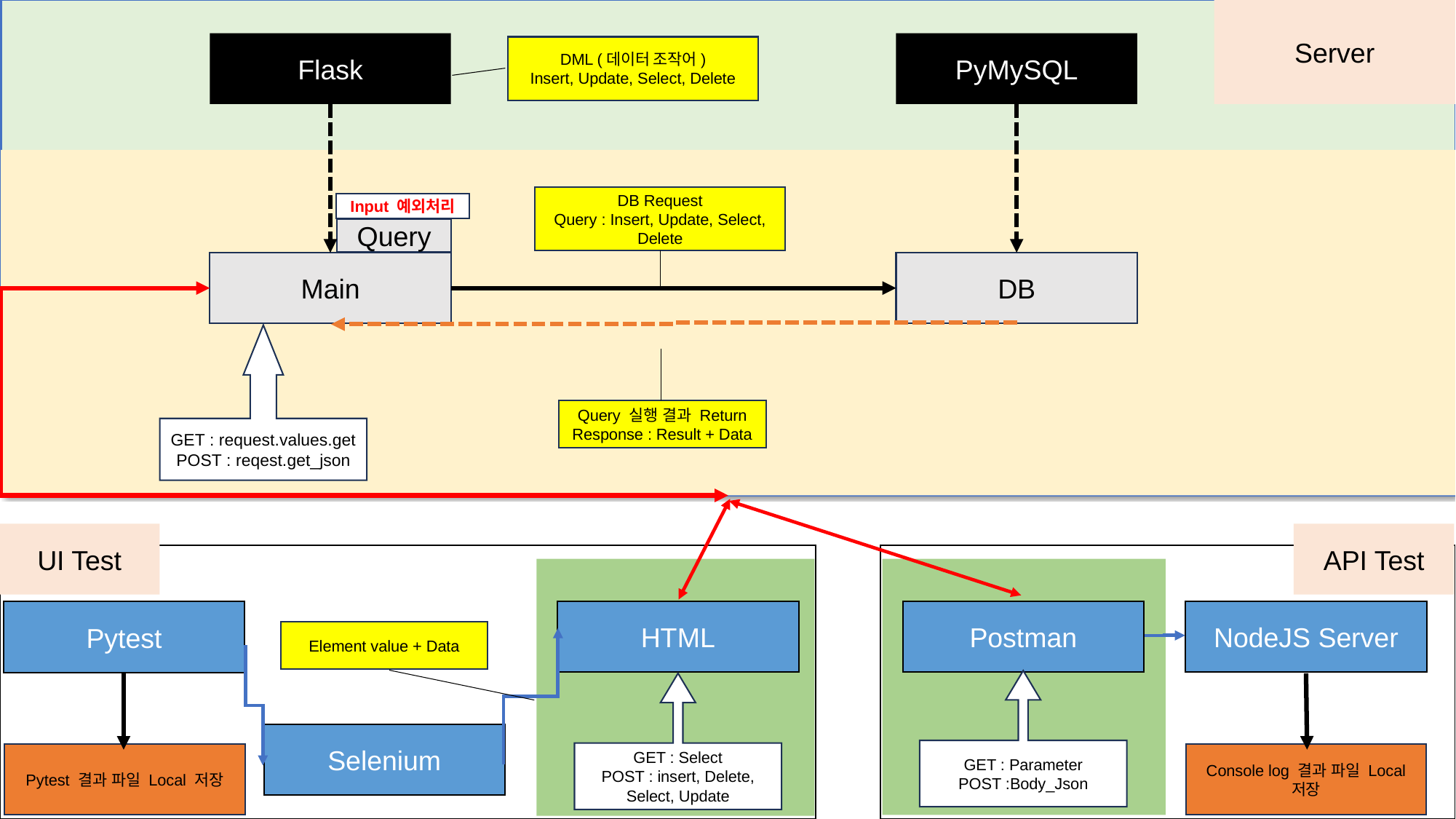

Server
Flask
PyMySQL
DML (데이터 조작어)
Insert, Update, Select, Delete

DB Request
Query : Insert, Update, Select, Delete
Input 예외처리
Query
Main
DB
GET : request.values.get
POST : reqest.get_json
Query 실행 결과 Return
Response : Result + Data
UI Test
API Test

Pytest
HTML
Postman
NodeJS Server
Element value + Data
GET : Parameter
POST :Body_Json
GET : Select
POST : insert, Delete, Select, Update
Selenium
Pytest 결과 파일 Local 저장
Console log 결과 파일 Local 저장